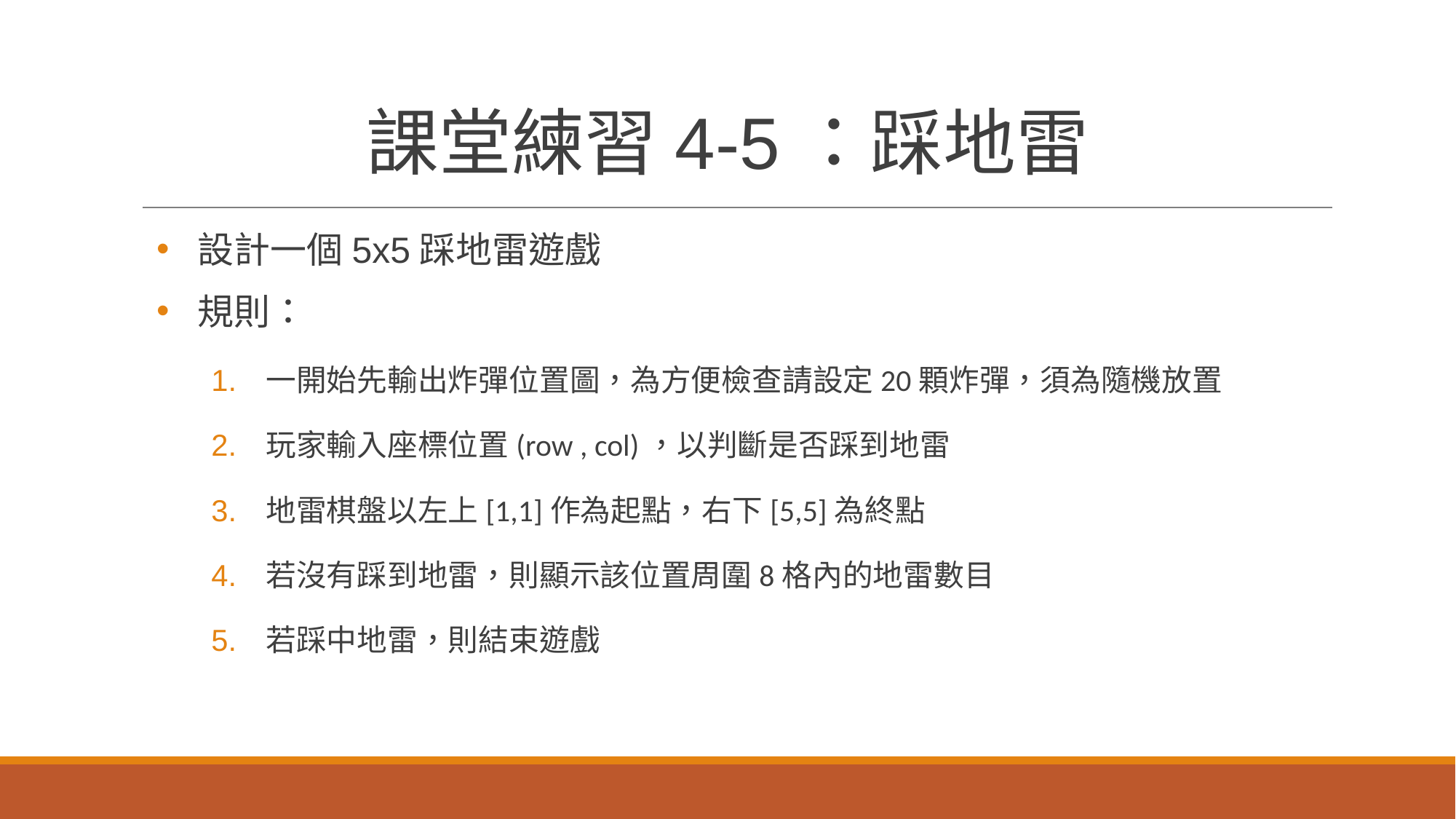

# 課堂練習4-5：踩地雷
設計一個5x5踩地雷遊戲
規則：
一開始先輸出炸彈位置圖，為方便檢查請設定20顆炸彈，須為隨機放置
玩家輸入座標位置(row , col)，以判斷是否踩到地雷
地雷棋盤以左上[1,1]作為起點，右下[5,5]為終點
若沒有踩到地雷，則顯示該位置周圍8格內的地雷數目
若踩中地雷，則結束遊戲